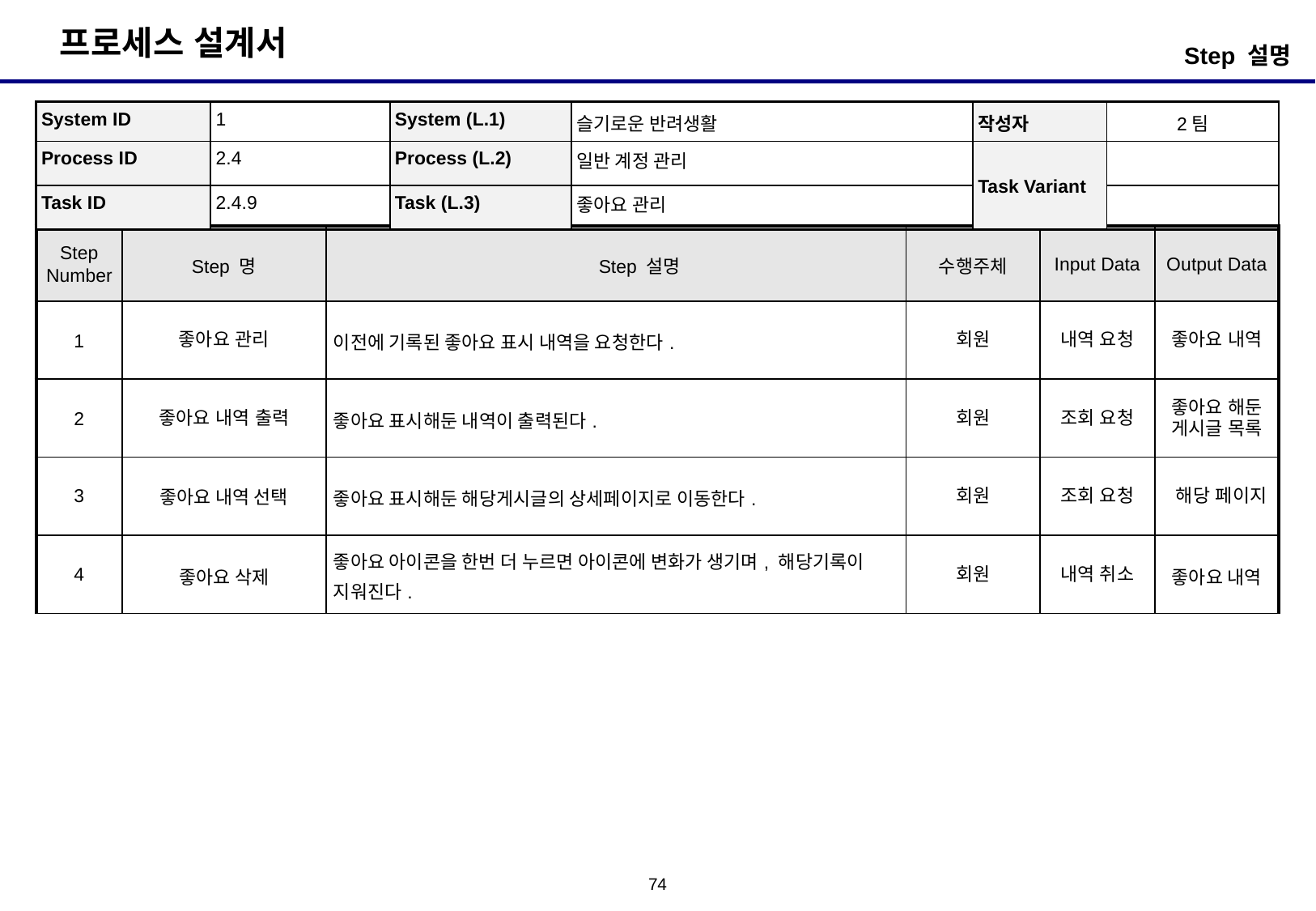

Step 설명
| System ID | 1 | System (L.1) | 슬기로운 반려생활 | 작성자 | 2팀 |
| --- | --- | --- | --- | --- | --- |
| Process ID | 2.4 | Process (L.2) | 일반 계정 관리 | Task Variant |  |
| Task ID | 2.4.9 | Task (L.3) | 좋아요 관리 |  |  |
| Step Number | Step 명 | Step 설명 | 수행주체 | Input Data | Output Data |
| --- | --- | --- | --- | --- | --- |
| 1 | 좋아요 관리 | 이전에 기록된 좋아요 표시 내역을 요청한다. | 회원 | 내역 요청 | 좋아요 내역 |
| 2 | 좋아요 내역 출력 | 좋아요 표시해둔 내역이 출력된다. | 회원 | 조회 요청 | 좋아요 해둔 게시글 목록 |
| 3 | 좋아요 내역 선택 | 좋아요 표시해둔 해당게시글의 상세페이지로 이동한다. | 회원 | 조회 요청 | 해당 페이지 |
| 4 | 좋아요 삭제 | 좋아요 아이콘을 한번 더 누르면 아이콘에 변화가 생기며, 해당기록이 지워진다. | 회원 | 내역 취소 | 좋아요 내역 |